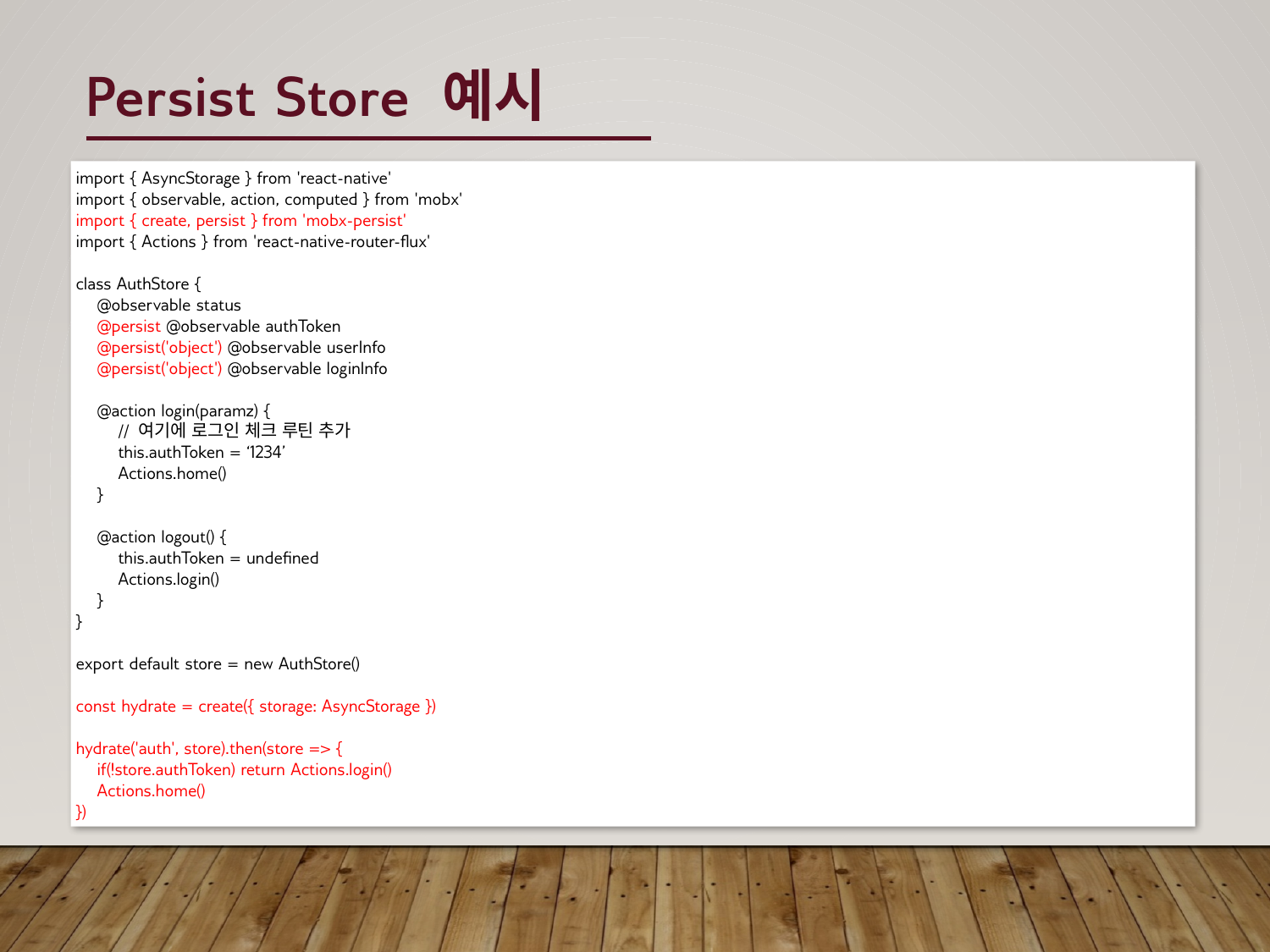

# Persist Store 예시
import { AsyncStorage } from 'react-native'
import { observable, action, computed } from 'mobx'
import { create, persist } from 'mobx-persist'
import { Actions } from 'react-native-router-flux'
class AuthStore {
    @observable status
    @persist @observable authToken
    @persist('object') @observable userInfo
    @persist('object') @observable loginInfo
    
    @action login(paramz) {
        // 여기에 로그인 체크 루틴 추가
        this.authToken = ‘1234’
        Actions.home()
    }
    @action logout() {
        this.authToken = undefined
        Actions.login()
    }
}
export default store = new AuthStore()

const hydrate = create({ storage: AsyncStorage })
hydrate('auth', store).then(store => {
    if(!store.authToken) return Actions.login()
    Actions.home()
})